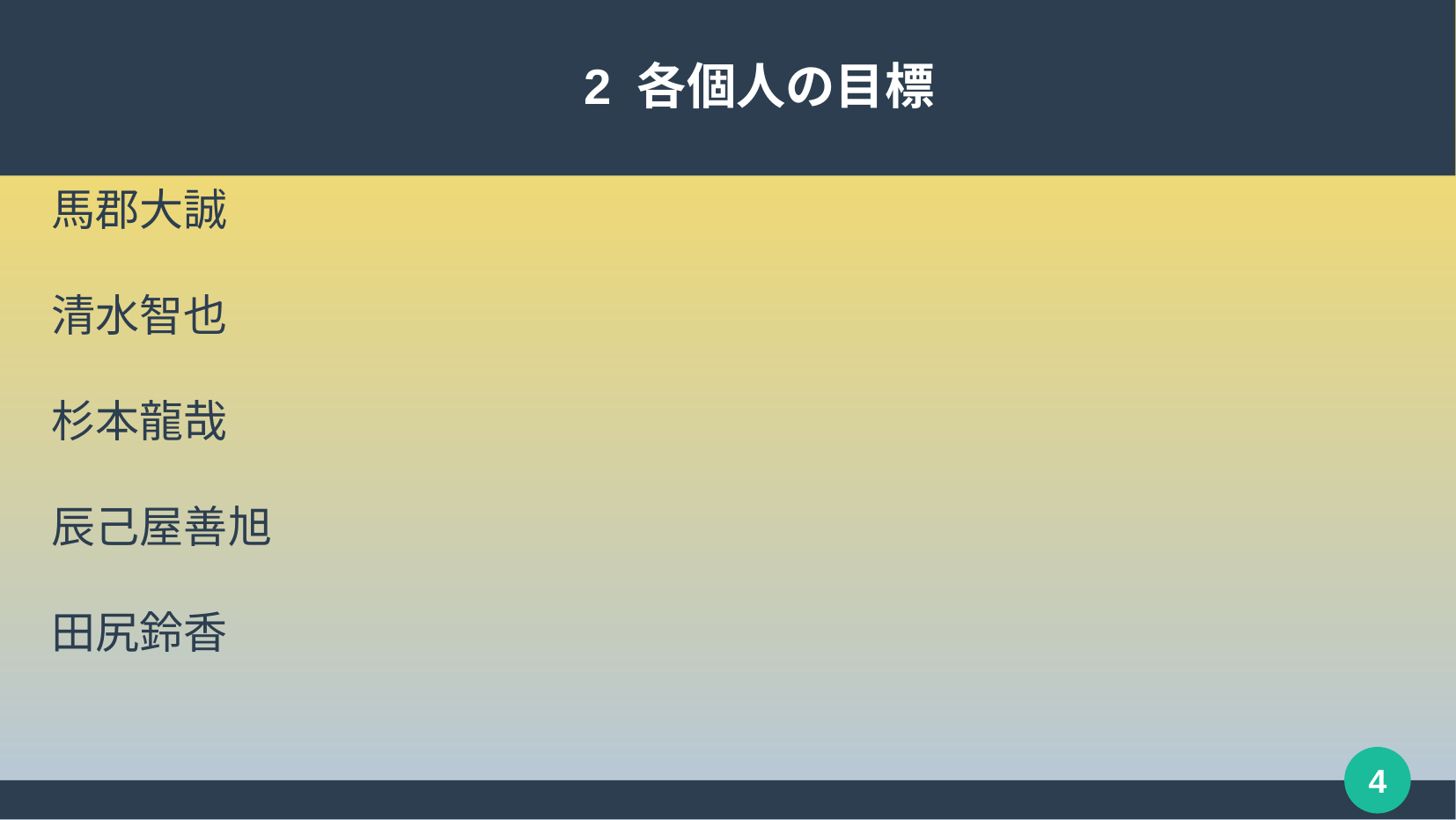

# 2 各個人の目標
馬郡大誠

清水智也

杉本龍哉

辰己屋善旭

田尻鈴香